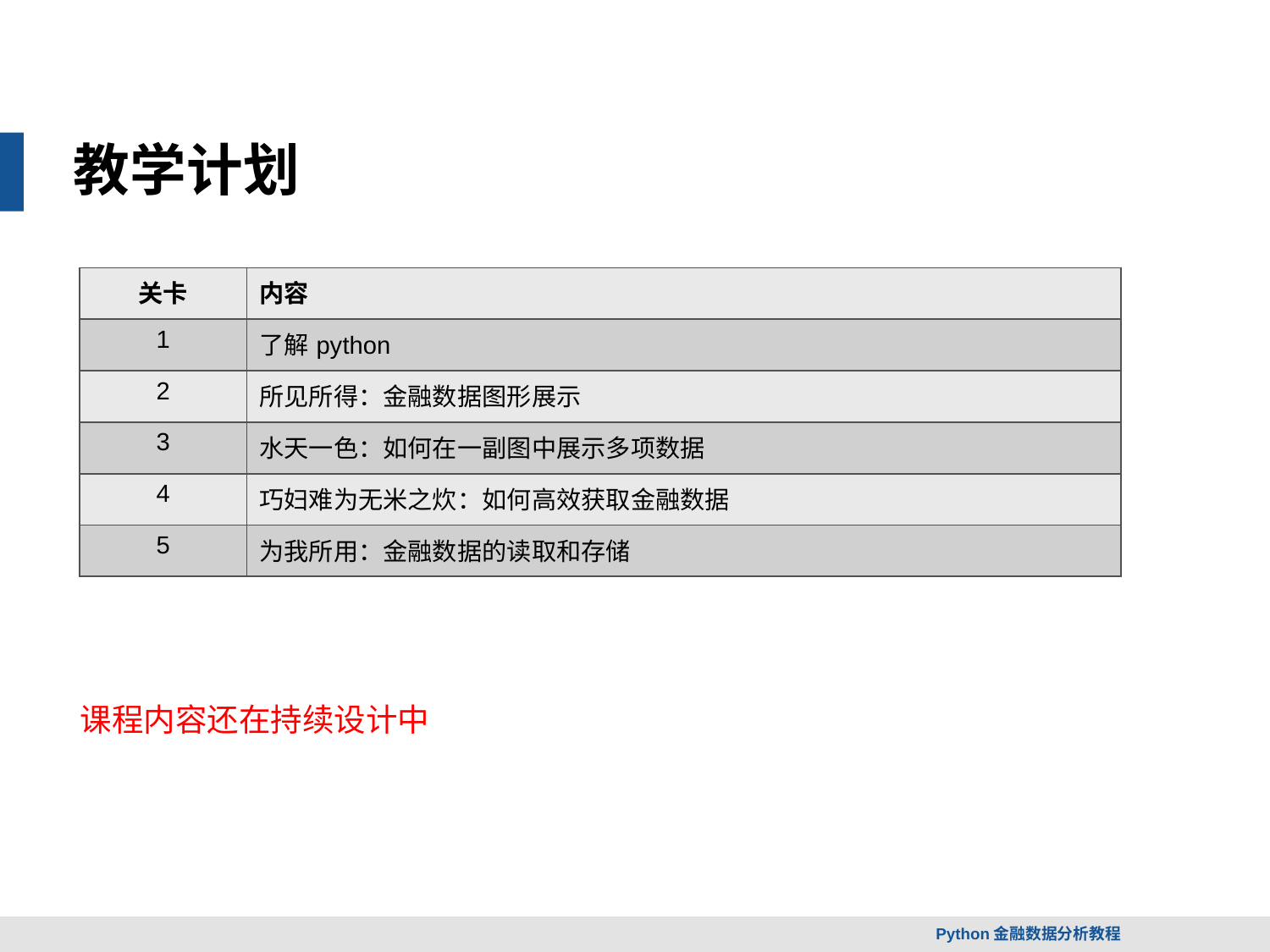

教学计划

| 关卡 | 内容 |
| --- | --- |
| 1 | 了解python |
| 2 | 所见所得：金融数据图形展示 |
| 3 | 水天一色：如何在一副图中展示多项数据 |
| 4 | 巧妇难为无米之炊：如何高效获取金融数据 |
| 5 | 为我所用：金融数据的读取和存储 |
课程内容还在持续设计中
Python金融数据分析教程